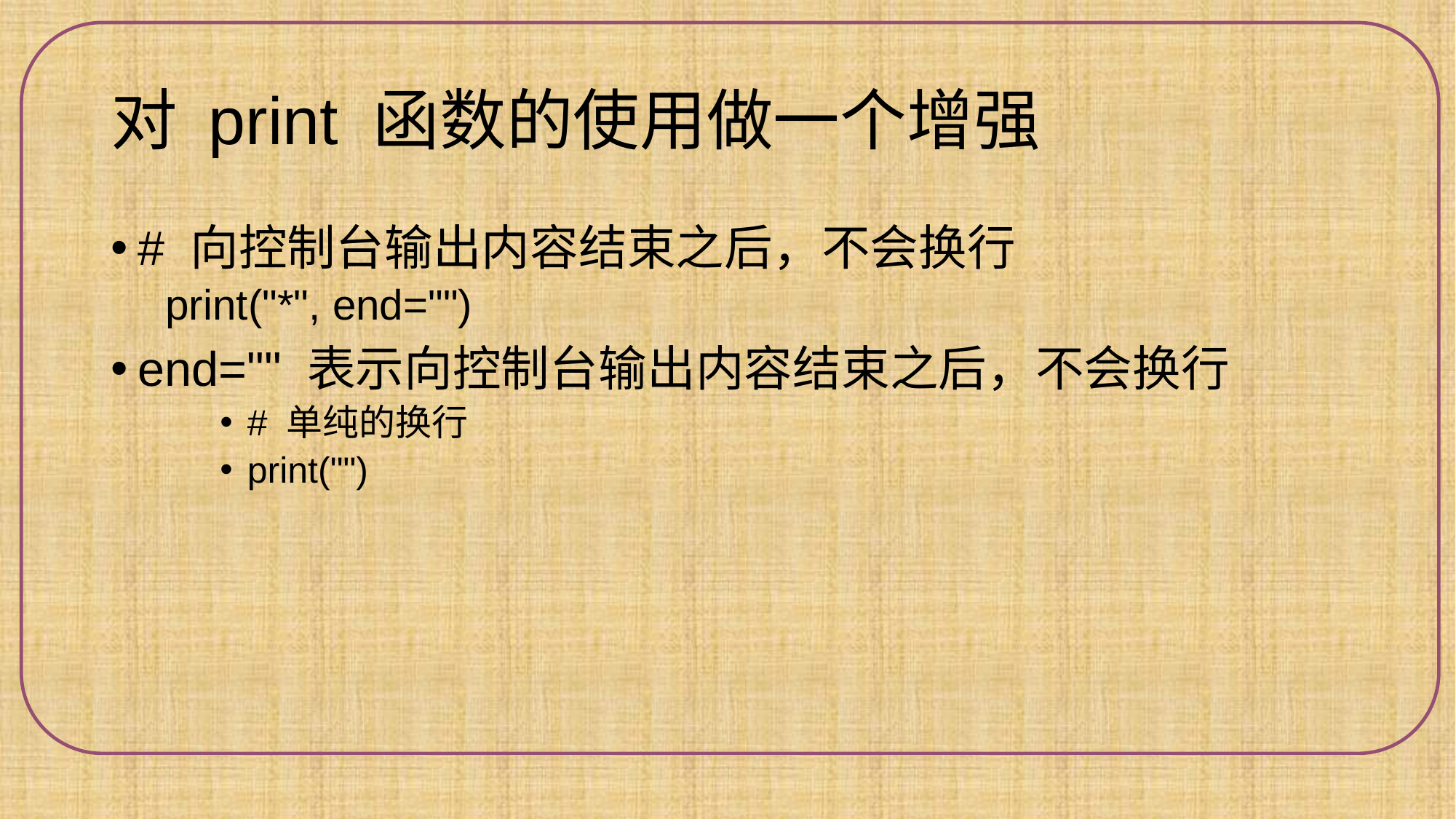

# 对 print 函数的使用做一个增强
# 向控制台输出内容结束之后，不会换行
print("*", end="")
end="" 表示向控制台输出内容结束之后，不会换行
# 单纯的换行
print("")